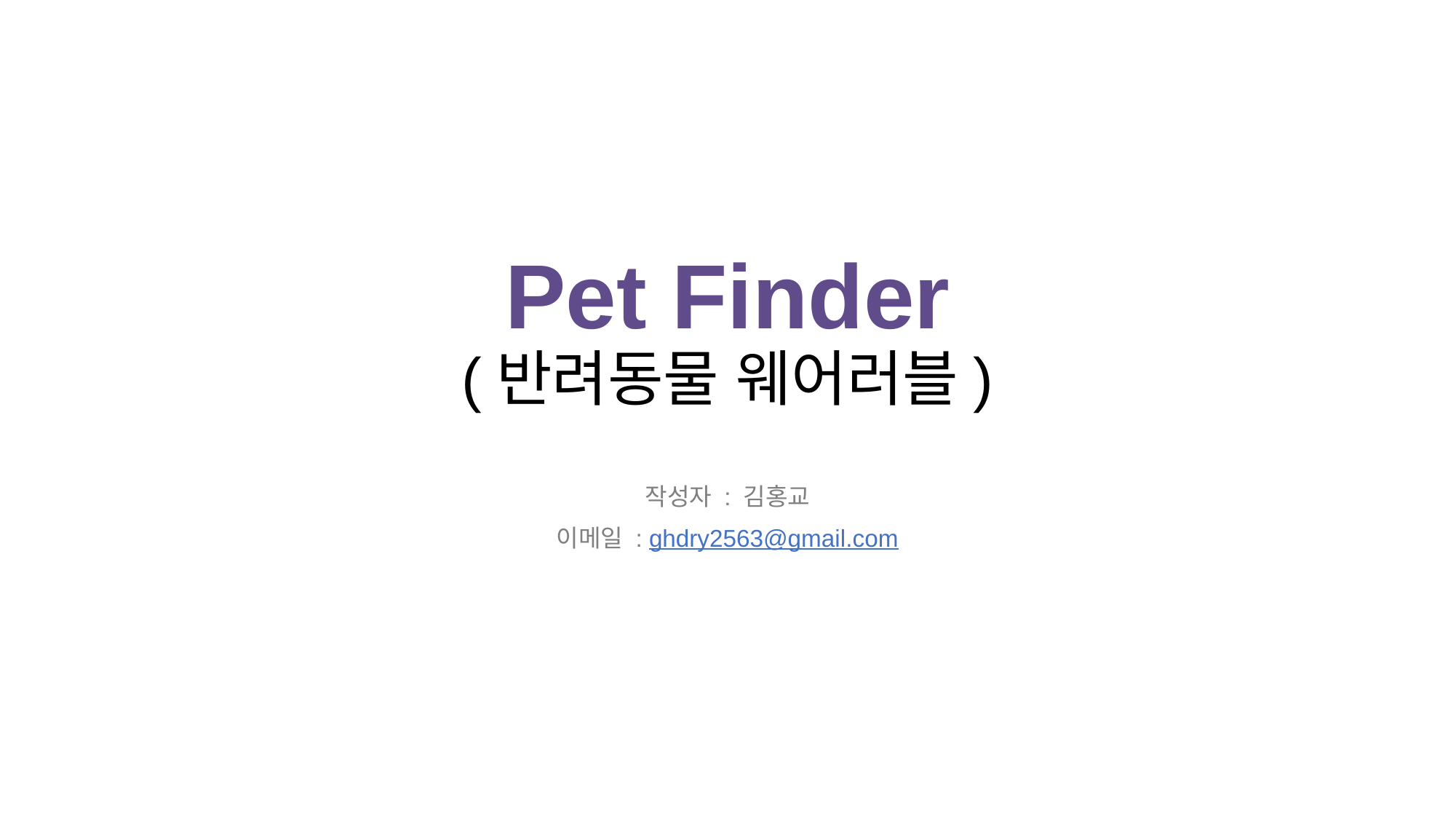

# Pet Finder (반려동물 웨어러블)
작성자 : 김홍교
이메일 : ghdry2563@gmail.com